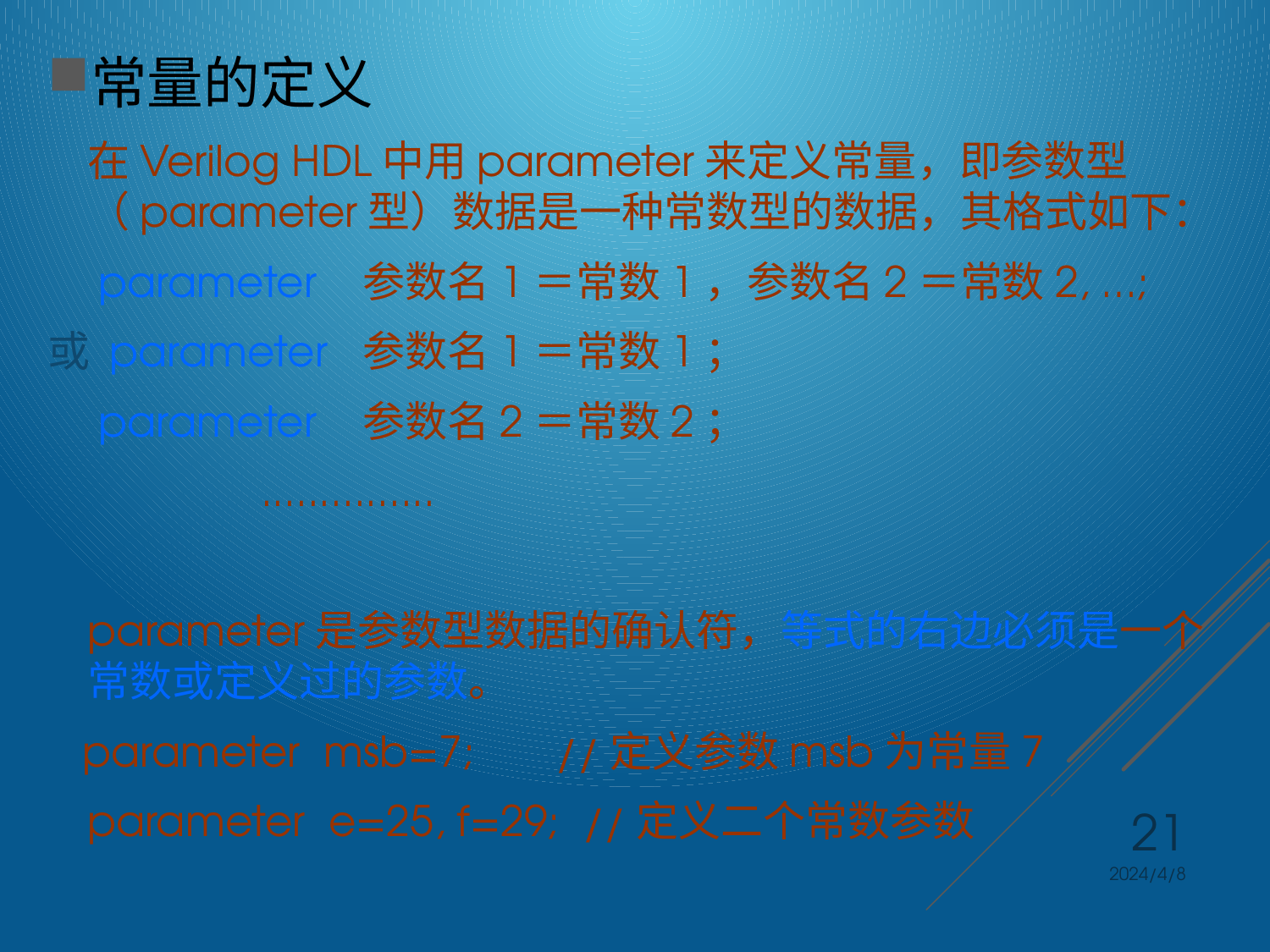

常量的定义
	在Verilog HDL中用parameter来定义常量，即参数型（parameter型）数据是一种常数型的数据，其格式如下：
	 parameter	 参数名1＝常数1，参数名2＝常数2, …;
或 parameter	 参数名1＝常数1；
	 parameter	 参数名2＝常数2；
		    ...............

	parameter是参数型数据的确认符，等式的右边必须是一个常数或定义过的参数。
   parameter  msb=7;       //定义参数msb为常量7
	parameter  e=25, f=29;  //定义二个常数参数

21
2024/4/8